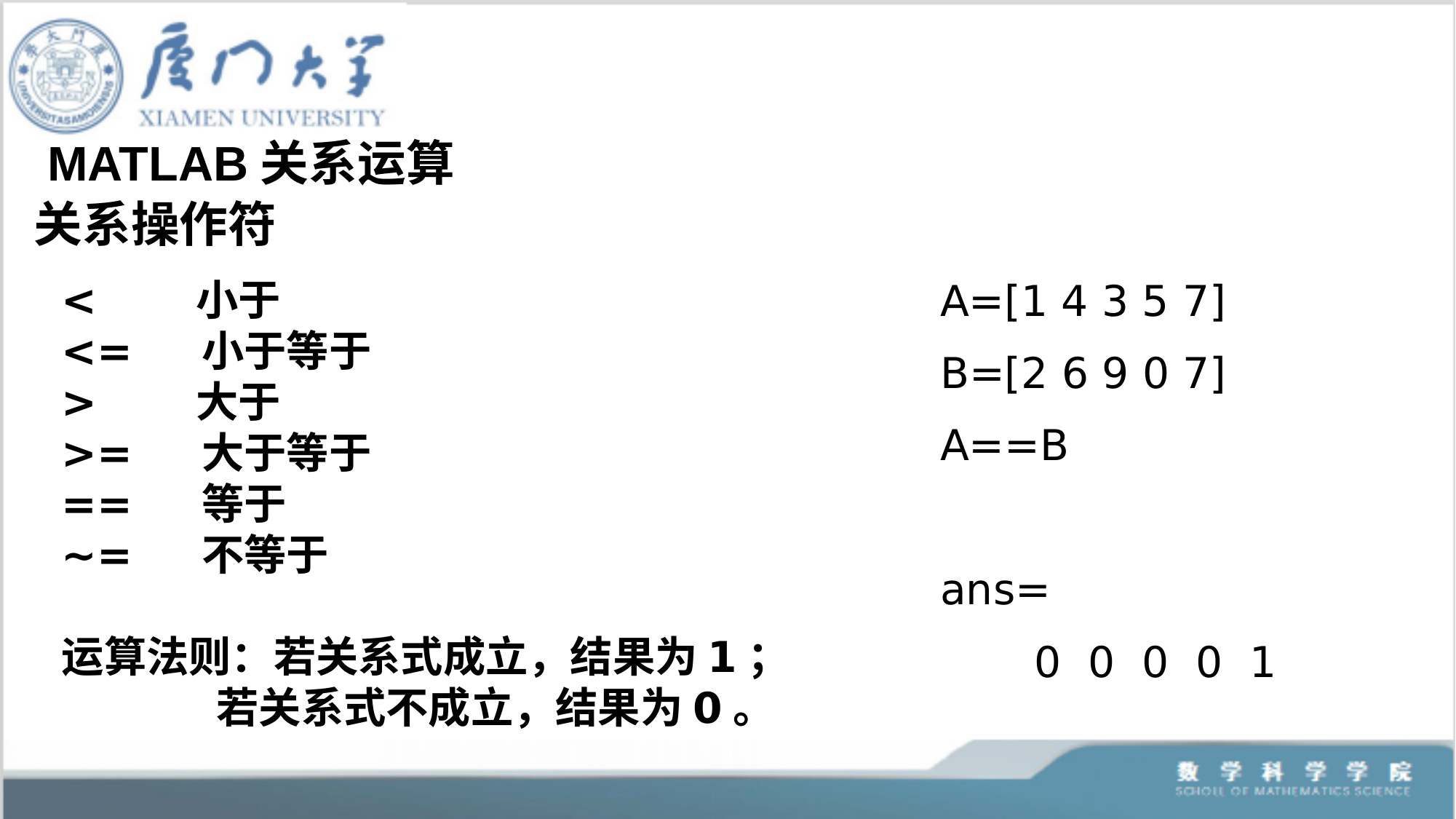

MATLAB关系运算
关系操作符
<      小于
<=    小于等于
>      大于
>=    大于等于
==    等于
~=    不等于

运算法则：若关系式成立，结果为1；
               若关系式不成立，结果为0。

A=[1 4 3 5 7]
B=[2 6 9 0 7]
A==B

ans=
       0  0  0  0  1